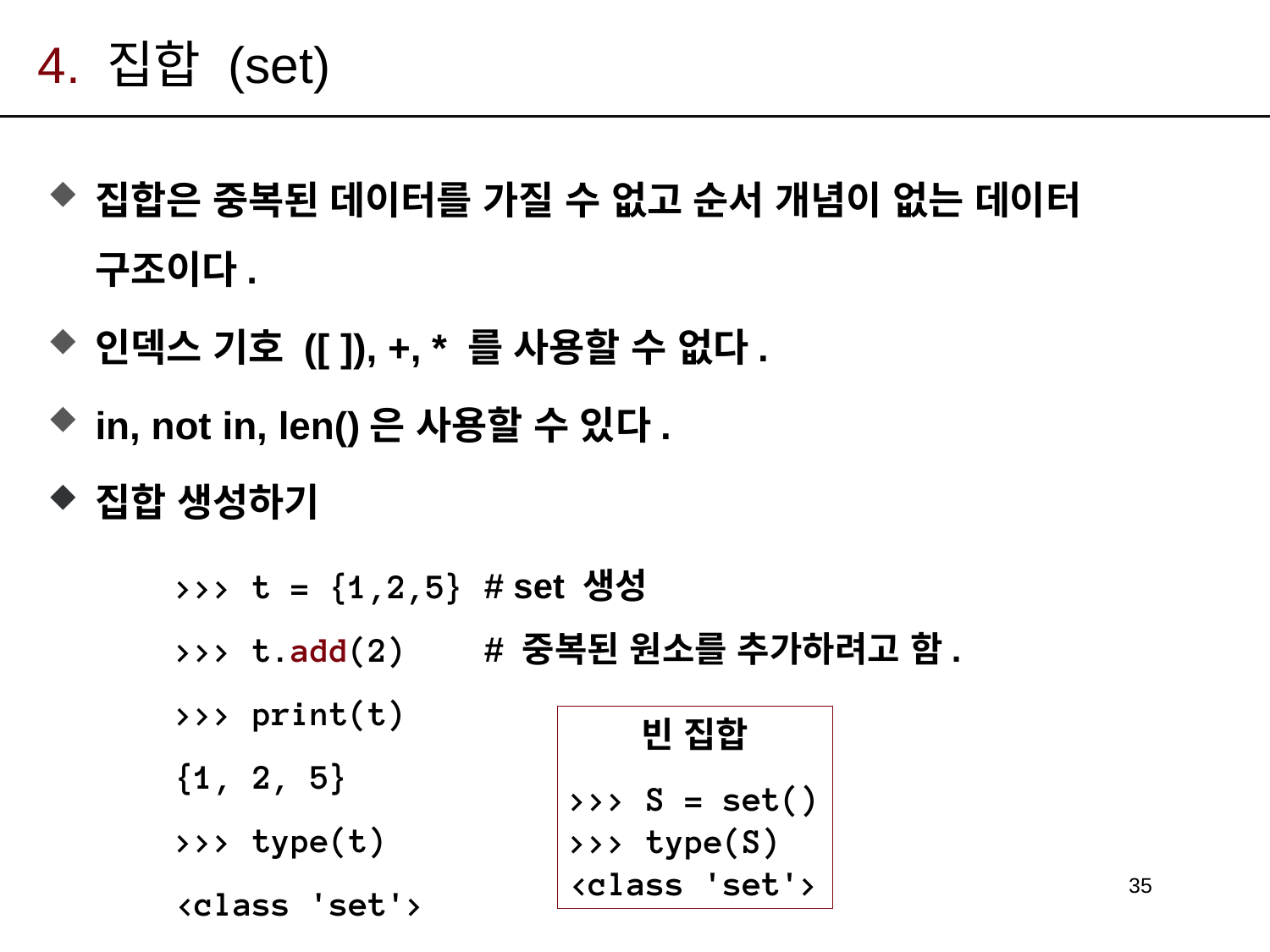

# 4. 집합 (set)
집합은 중복된 데이터를 가질 수 없고 순서 개념이 없는 데이터 구조이다.
인덱스 기호 ([ ]), +, * 를 사용할 수 없다.
in, not in, len()은 사용할 수 있다.
집합 생성하기

>>> t = {1,2,5} # set 생성
>>> t.add(2)    # 중복된 원소를 추가하려고 함.
>>> print(t)
{1, 2, 5}
>>> type(t)
<class 'set'>
빈 집합

>>> S = set()
>>> type(S)
<class 'set'>
35